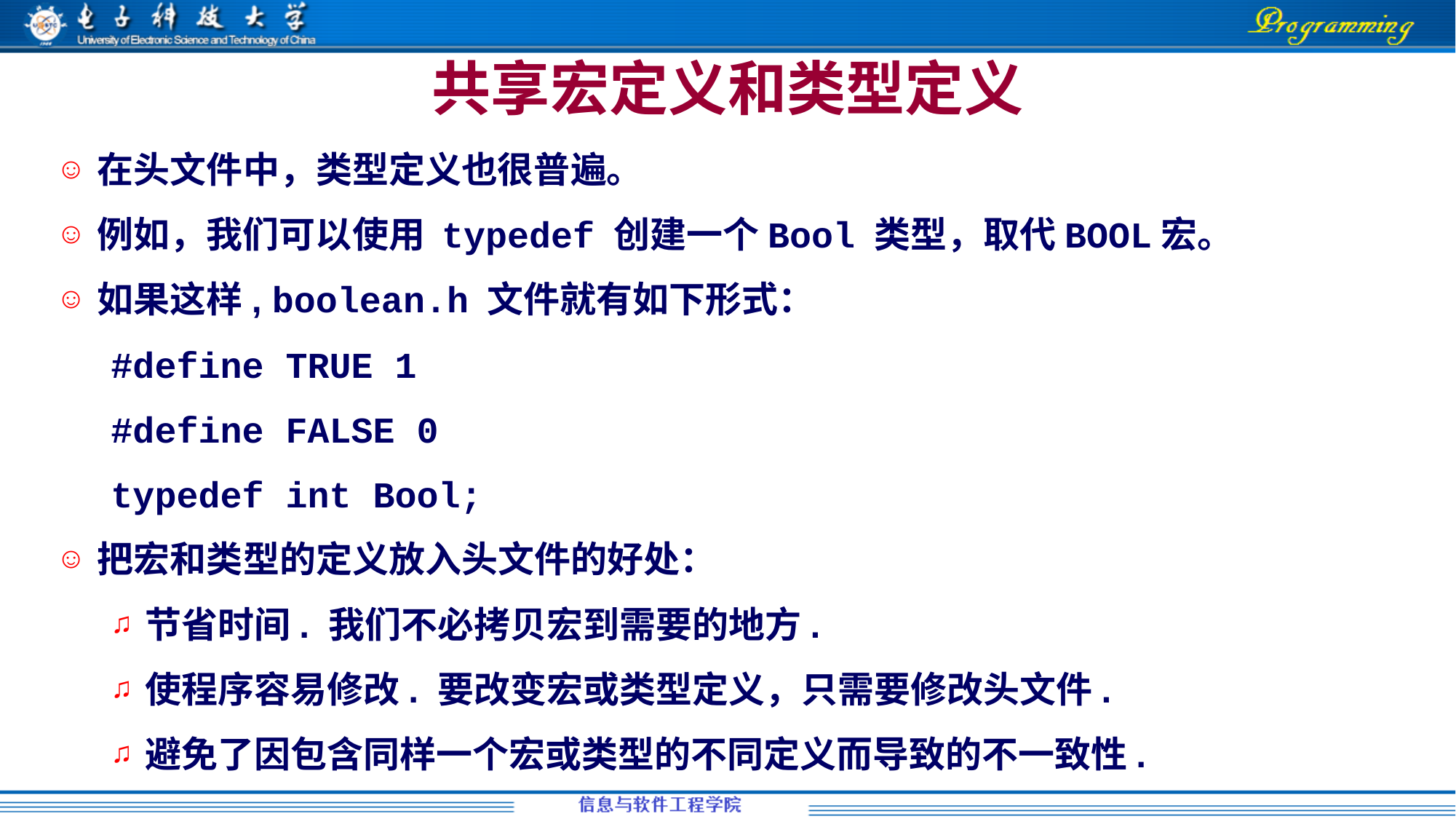

共享宏定义和类型定义
在头文件中，类型定义也很普遍。
例如，我们可以使用 typedef 创建一个Bool 类型，取代BOOL宏。
如果这样, boolean.h 文件就有如下形式：
#define TRUE 1
#define FALSE 0
typedef int Bool;
把宏和类型的定义放入头文件的好处：
节省时间. 我们不必拷贝宏到需要的地方.
使程序容易修改. 要改变宏或类型定义，只需要修改头文件.
避免了因包含同样一个宏或类型的不同定义而导致的不一致性.